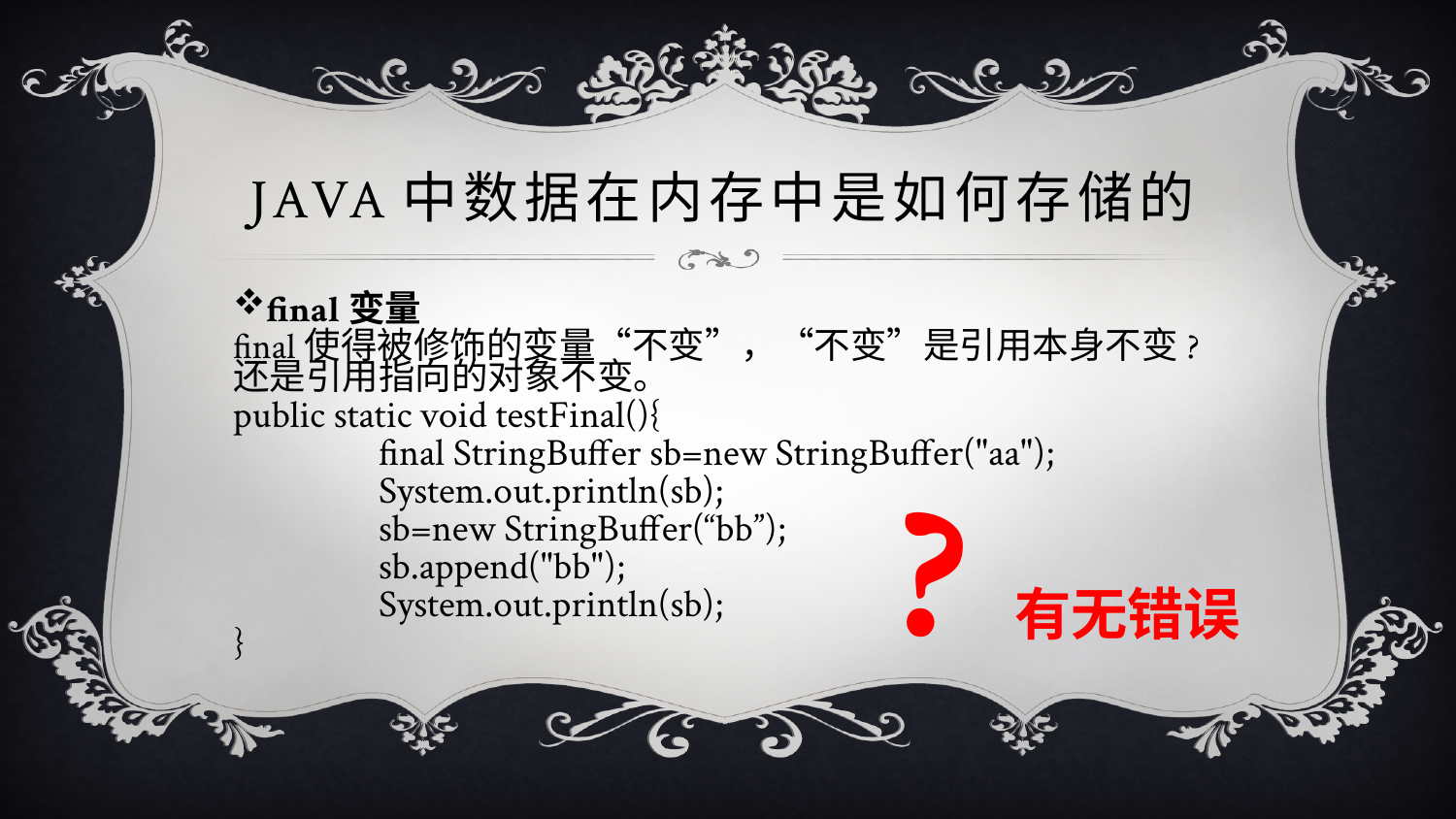

# Java中数据在内存中是如何存储的
final变量
final使得被修饰的变量“不变”，“不变”是引用本身不变?还是引用指向的对象不变。
public static void testFinal(){
	final StringBuffer sb=new StringBuffer("aa");
	System.out.println(sb);
	sb=new StringBuffer(“bb”);
	sb.append("bb");
	System.out.println(sb);
}

?有无错误